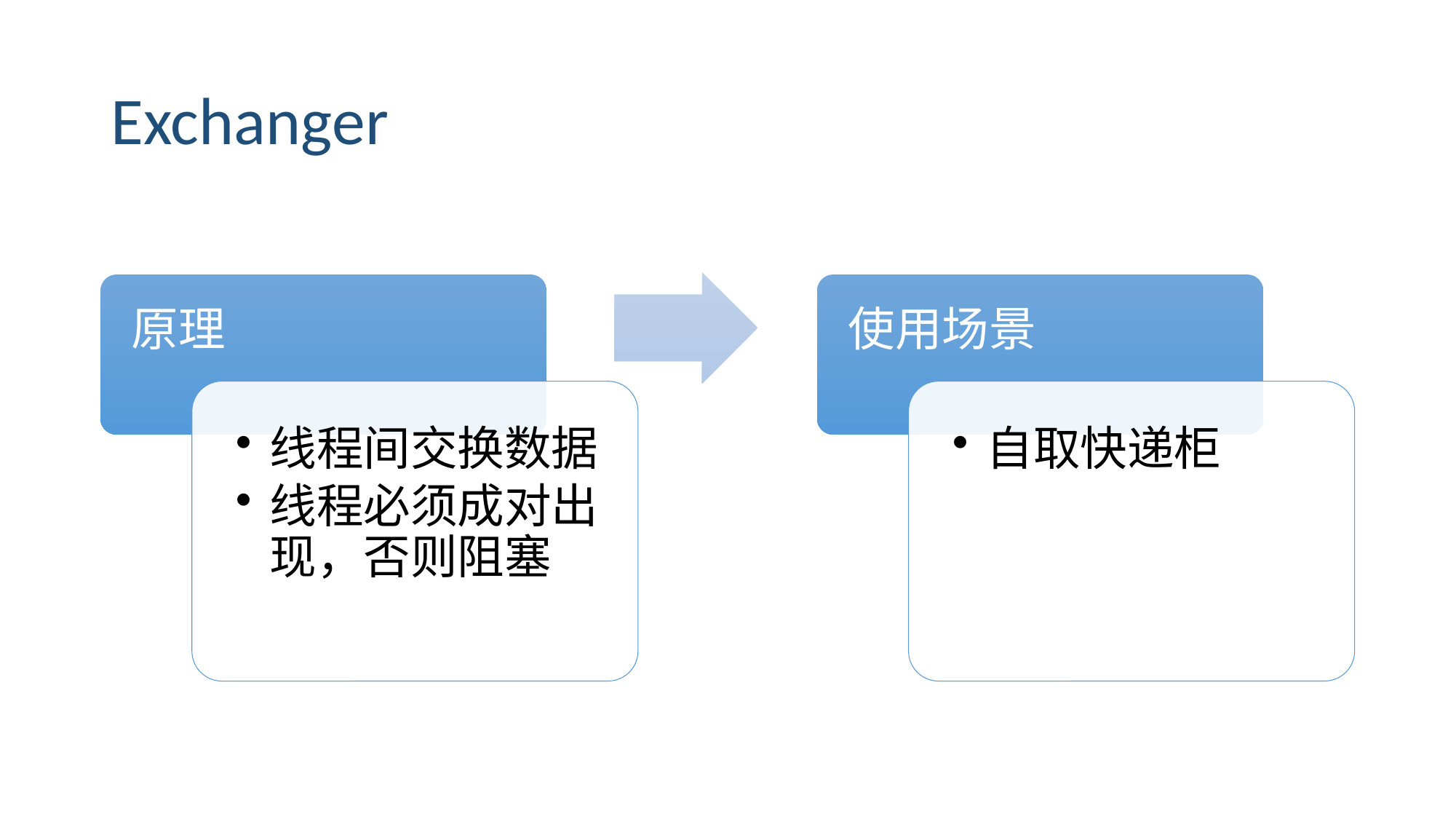

# Exchanger
原理
线程间交换数据
线程必须成对出现，否则阻塞

使用场景
自取快递柜